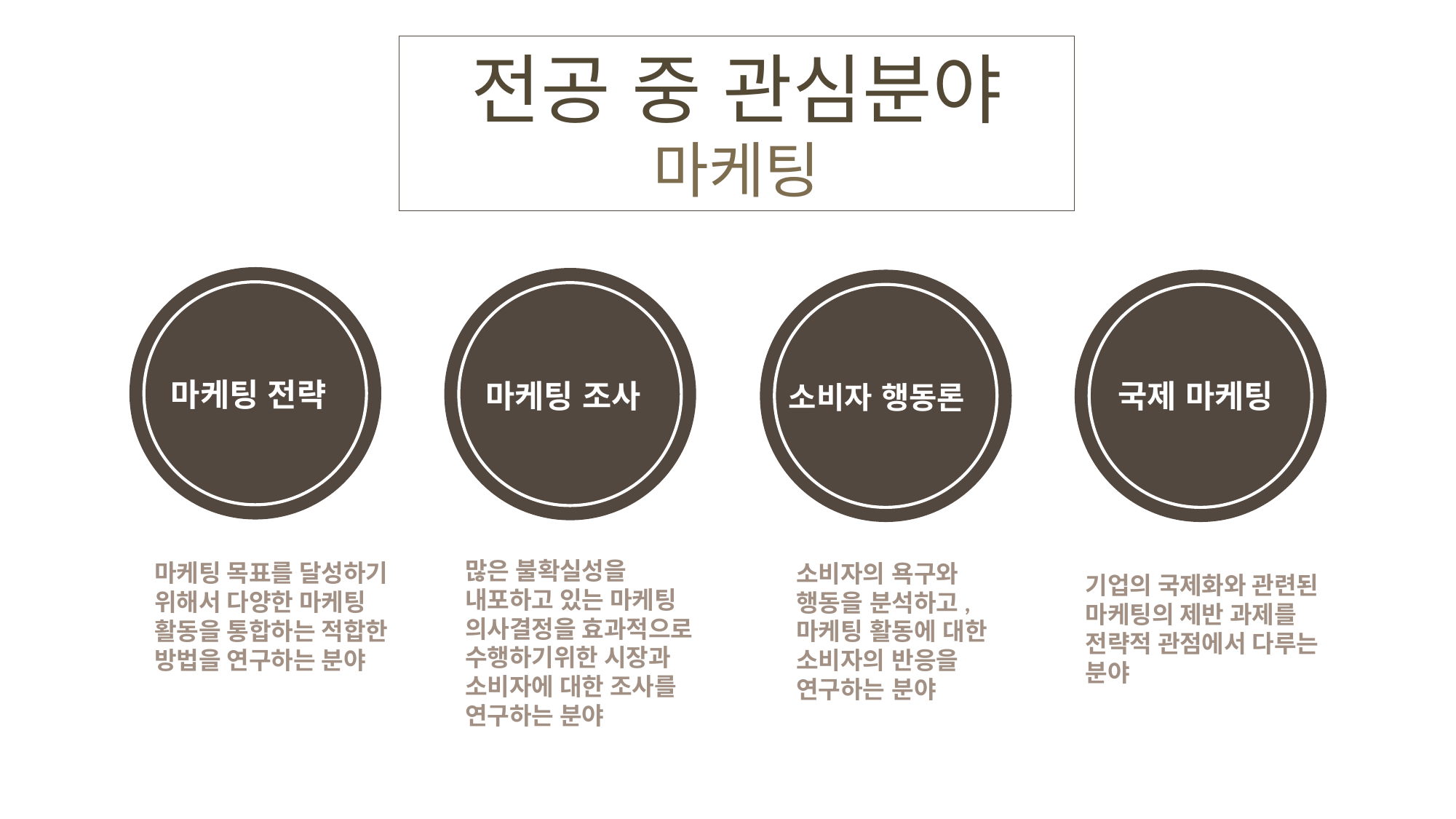

전공 중 관심분야
마케팅

마케팅 전략
마케팅 조사
국제 마케팅
소비자 행동론
많은 불확실성을 내포하고 있는 마케팅 의사결정을 효과적으로 수행하기위한 시장과 소비자에 대한 조사를 연구하는 분야
마케팅 목표를 달성하기 위해서 다양한 마케팅 활동을 통합하는 적합한 방법을 연구하는 분야
소비자의 욕구와 행동을 분석하고, 마케팅 활동에 대한 소비자의 반응을 연구하는 분야
기업의 국제화와 관련된 마케팅의 제반 과제를 전략적 관점에서 다루는 분야